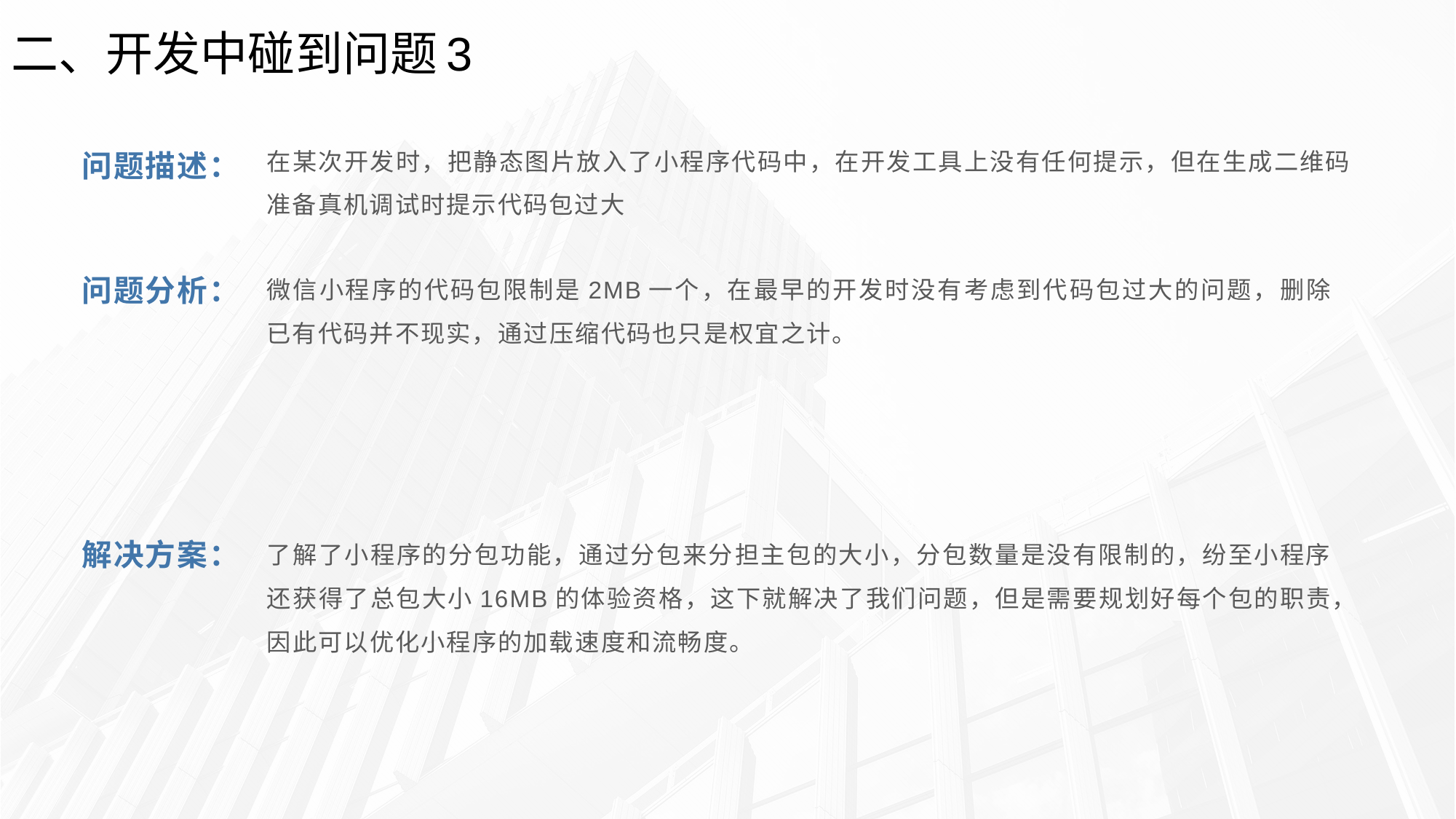

二、开发中碰到问题3
在某次开发时，把静态图片放入了小程序代码中，在开发工具上没有任何提示，但在生成二维码准备真机调试时提示代码包过大
问题描述：
微信小程序的代码包限制是2MB一个，在最早的开发时没有考虑到代码包过大的问题，删除已有代码并不现实，通过压缩代码也只是权宜之计。
问题分析：
了解了小程序的分包功能，通过分包来分担主包的大小，分包数量是没有限制的，纷至小程序还获得了总包大小16MB的体验资格，这下就解决了我们问题，但是需要规划好每个包的职责，因此可以优化小程序的加载速度和流畅度。
解决方案：